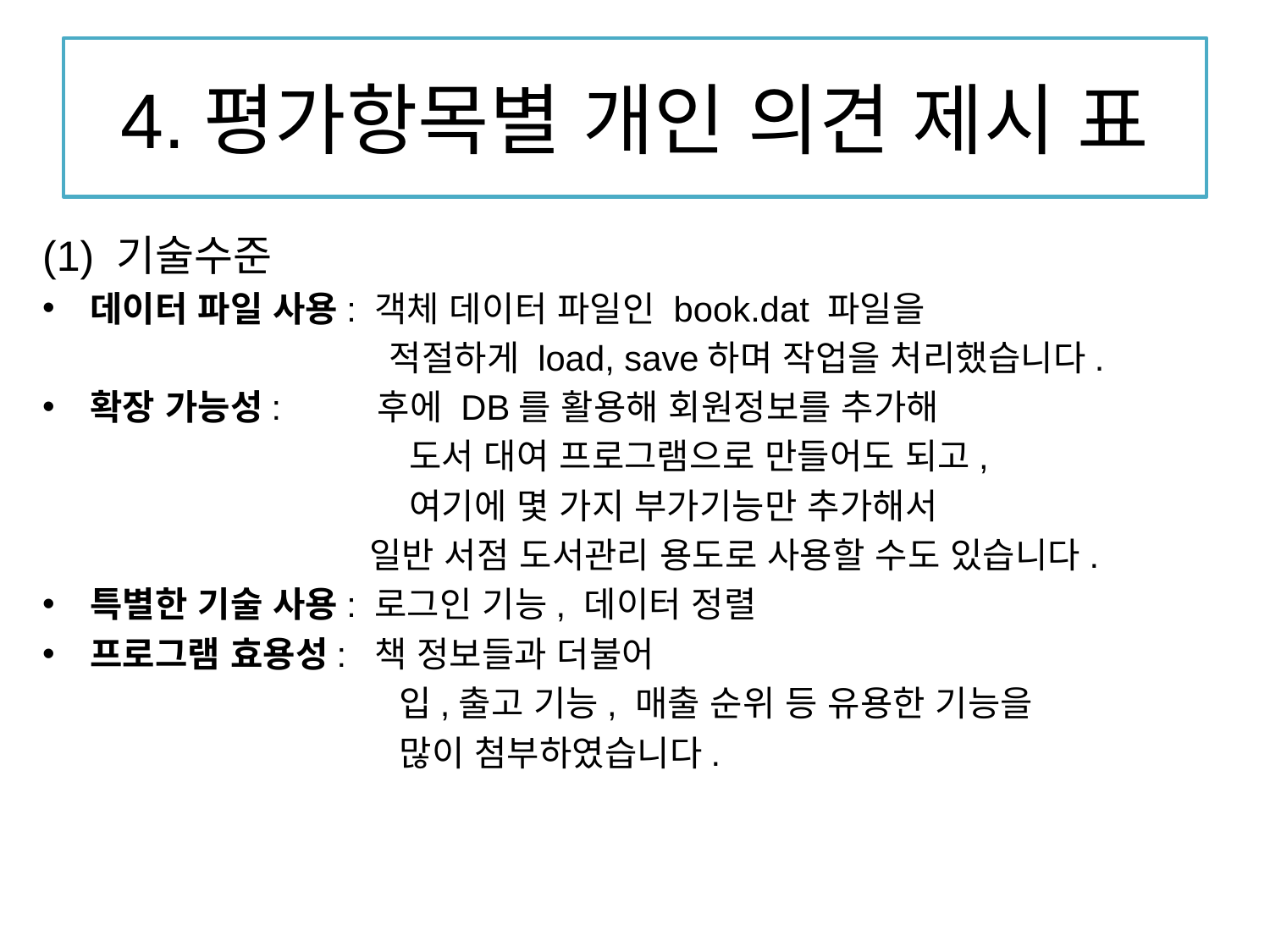

# 4.평가항목별 개인 의견 제시 표
(1) 기술수준
데이터 파일 사용: 객체 데이터 파일인 book.dat 파일을
                                  적절하게 load, save하며 작업을 처리했습니다.
확장 가능성:         후에 DB를 활용해 회원정보를 추가해
                                    도서 대여 프로그램으로 만들어도 되고,
                                    여기에 몇 가지 부가기능만 추가해서
                                일반 서점 도서관리 용도로 사용할 수도 있습니다.
특별한 기술 사용: 로그인 기능, 데이터 정렬
프로그램 효용성:  책 정보들과 더불어
                                   입,출고 기능, 매출 순위 등 유용한 기능을
                                   많이 첨부하였습니다.